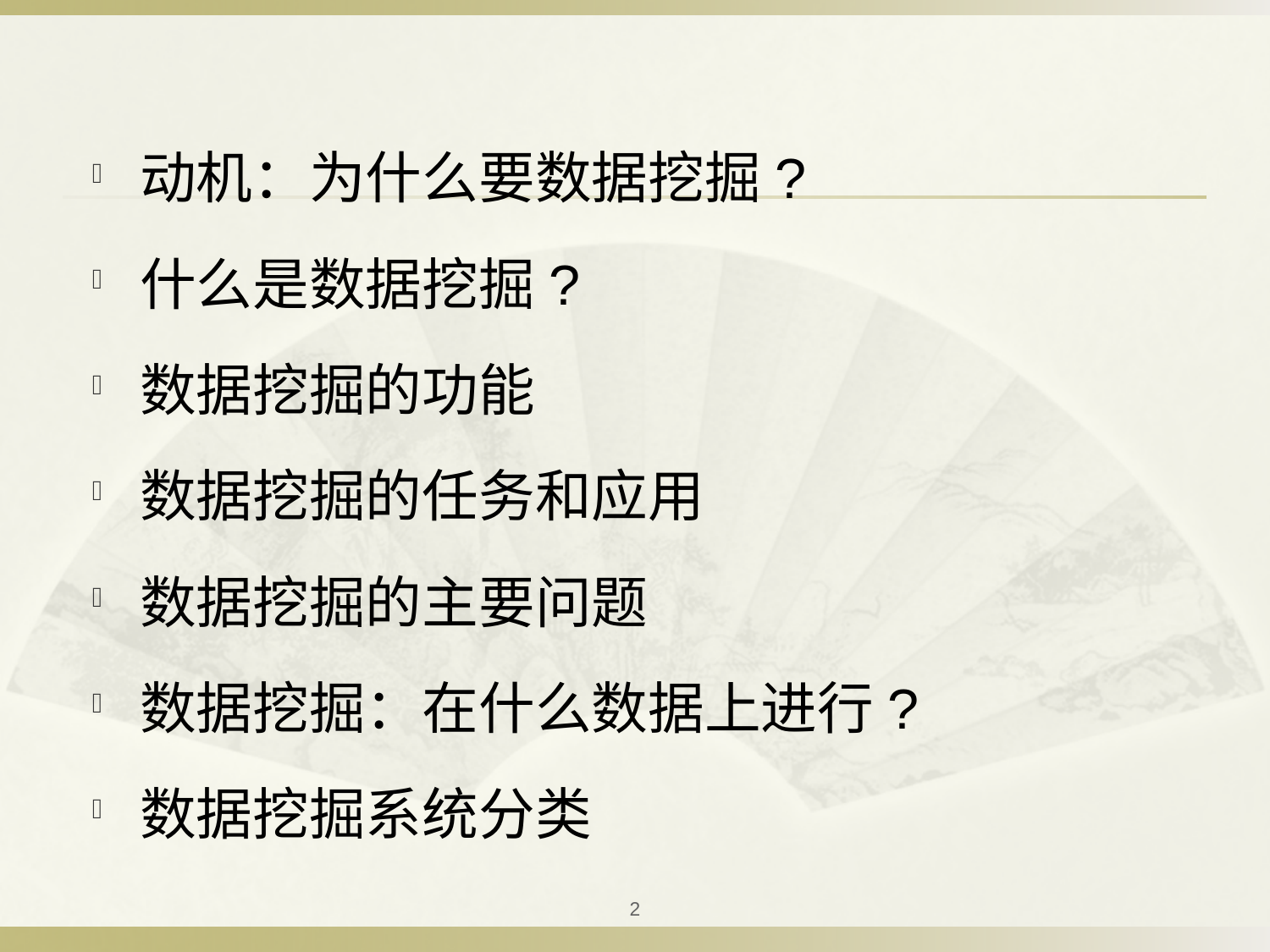

动机：为什么要数据挖掘?
什么是数据挖掘?
数据挖掘的功能
数据挖掘的任务和应用
数据挖掘的主要问题
数据挖掘：在什么数据上进行?
数据挖掘系统分类
2